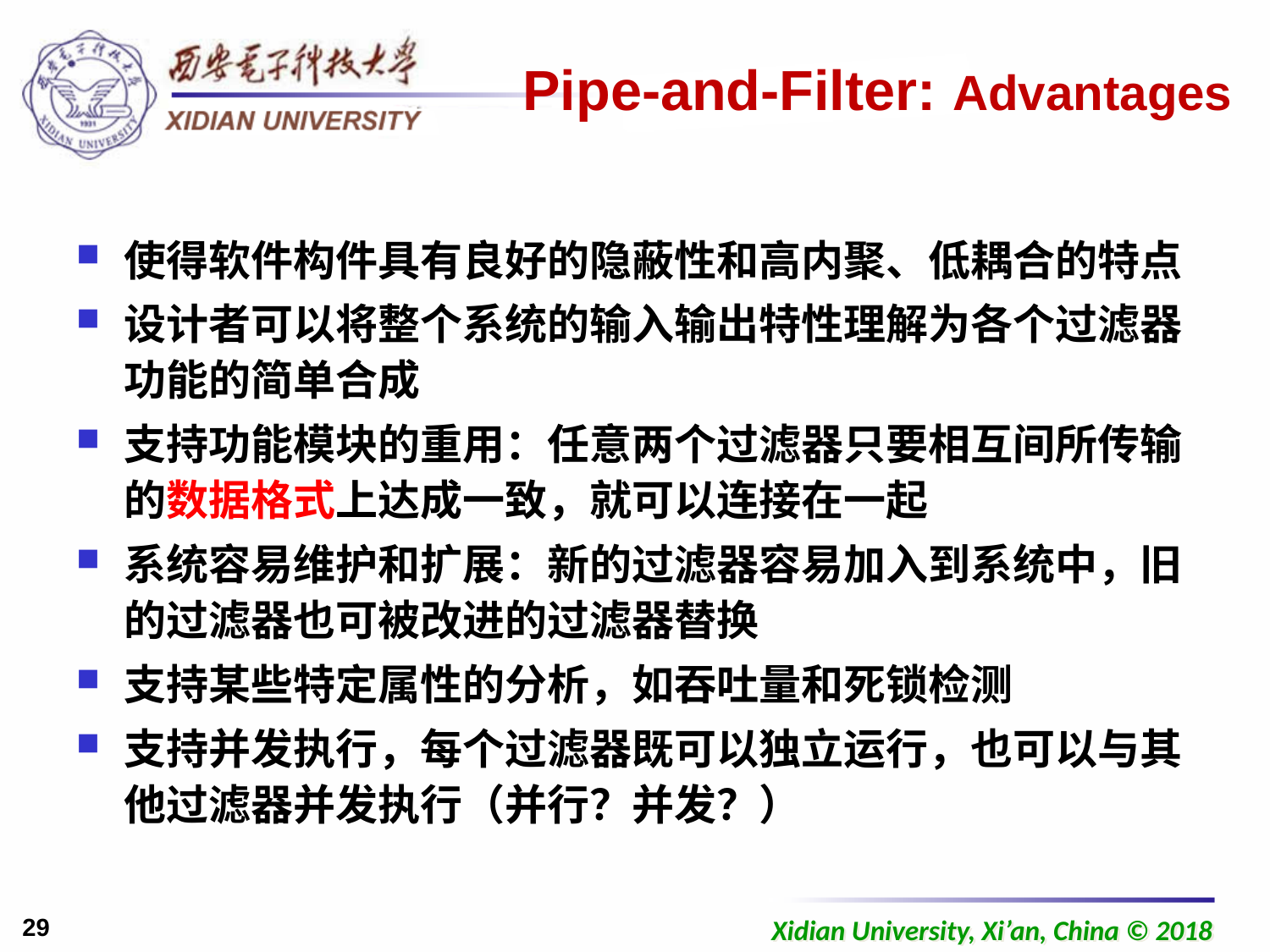

# Pipe-and-Filter: Advantages
使得软件构件具有良好的隐蔽性和高内聚、低耦合的特点
设计者可以将整个系统的输入输出特性理解为各个过滤器功能的简单合成
支持功能模块的重用：任意两个过滤器只要相互间所传输的数据格式上达成一致，就可以连接在一起
系统容易维护和扩展：新的过滤器容易加入到系统中，旧的过滤器也可被改进的过滤器替换
支持某些特定属性的分析，如吞吐量和死锁检测
支持并发执行，每个过滤器既可以独立运行，也可以与其他过滤器并发执行（并行？并发？）